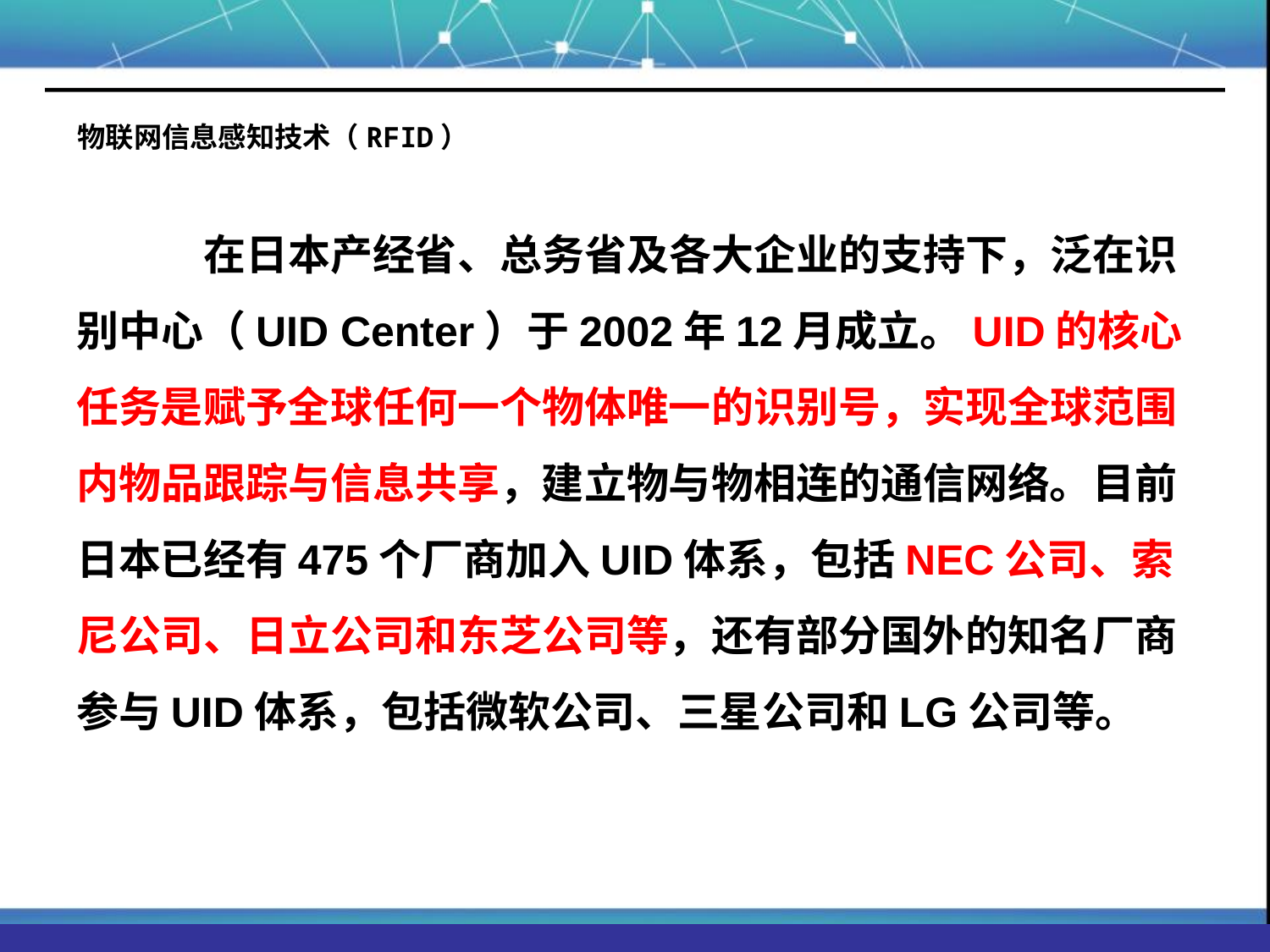

# 物联网信息感知技术（RFID）

	在日本产经省、总务省及各大企业的支持下，泛在识别中心（UID Center）于2002年12月成立。UID的核心任务是赋予全球任何一个物体唯一的识别号，实现全球范围内物品跟踪与信息共享，建立物与物相连的通信网络。目前日本已经有475个厂商加入UID体系，包括NEC公司、索尼公司、日立公司和东芝公司等，还有部分国外的知名厂商参与UID体系，包括微软公司、三星公司和LG公司等。